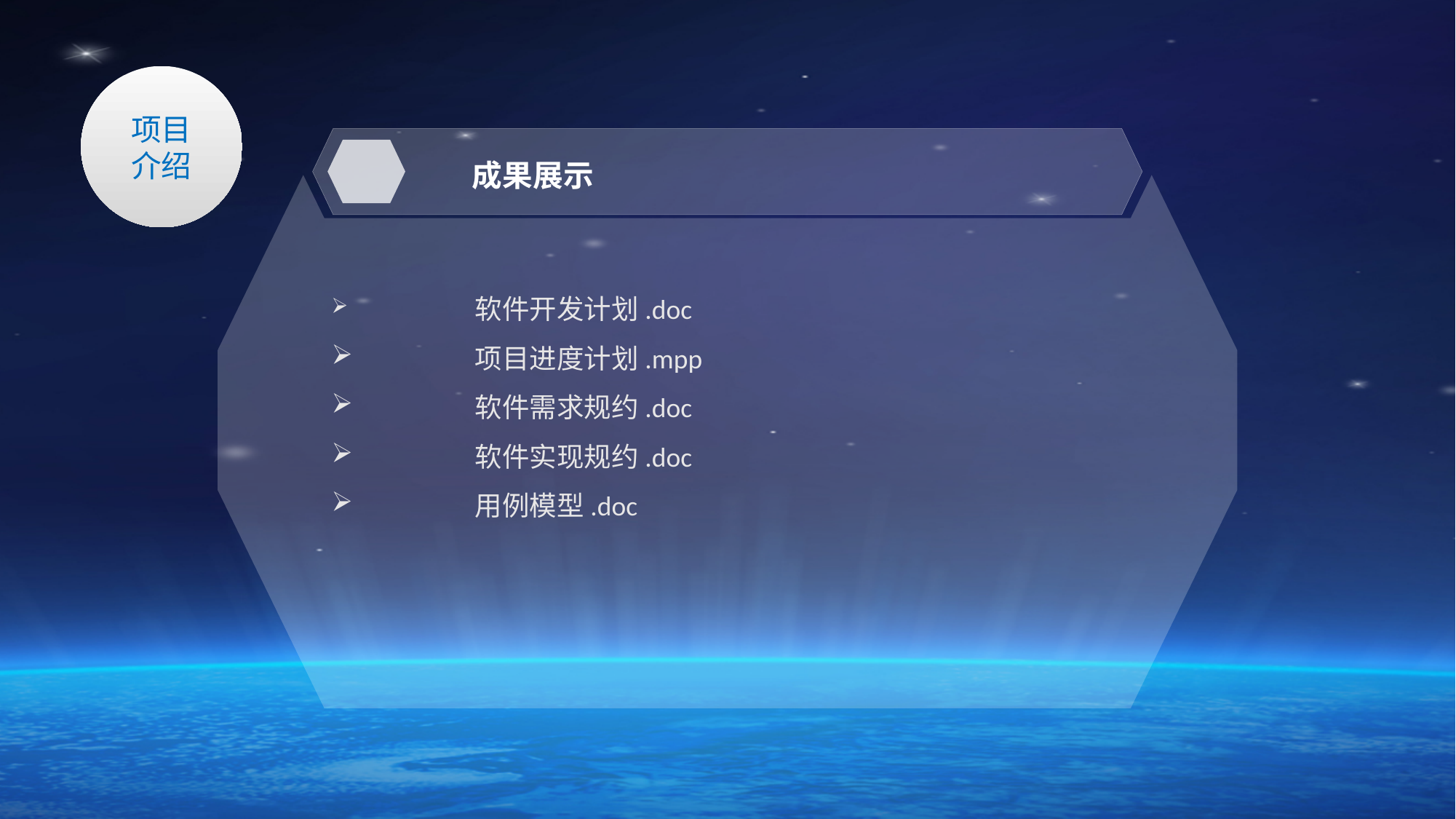

项目
介绍

成果展示
 	软件开发计划.doc
	项目进度计划.mpp
	软件需求规约.doc
	软件实现规约.doc
	用例模型.doc